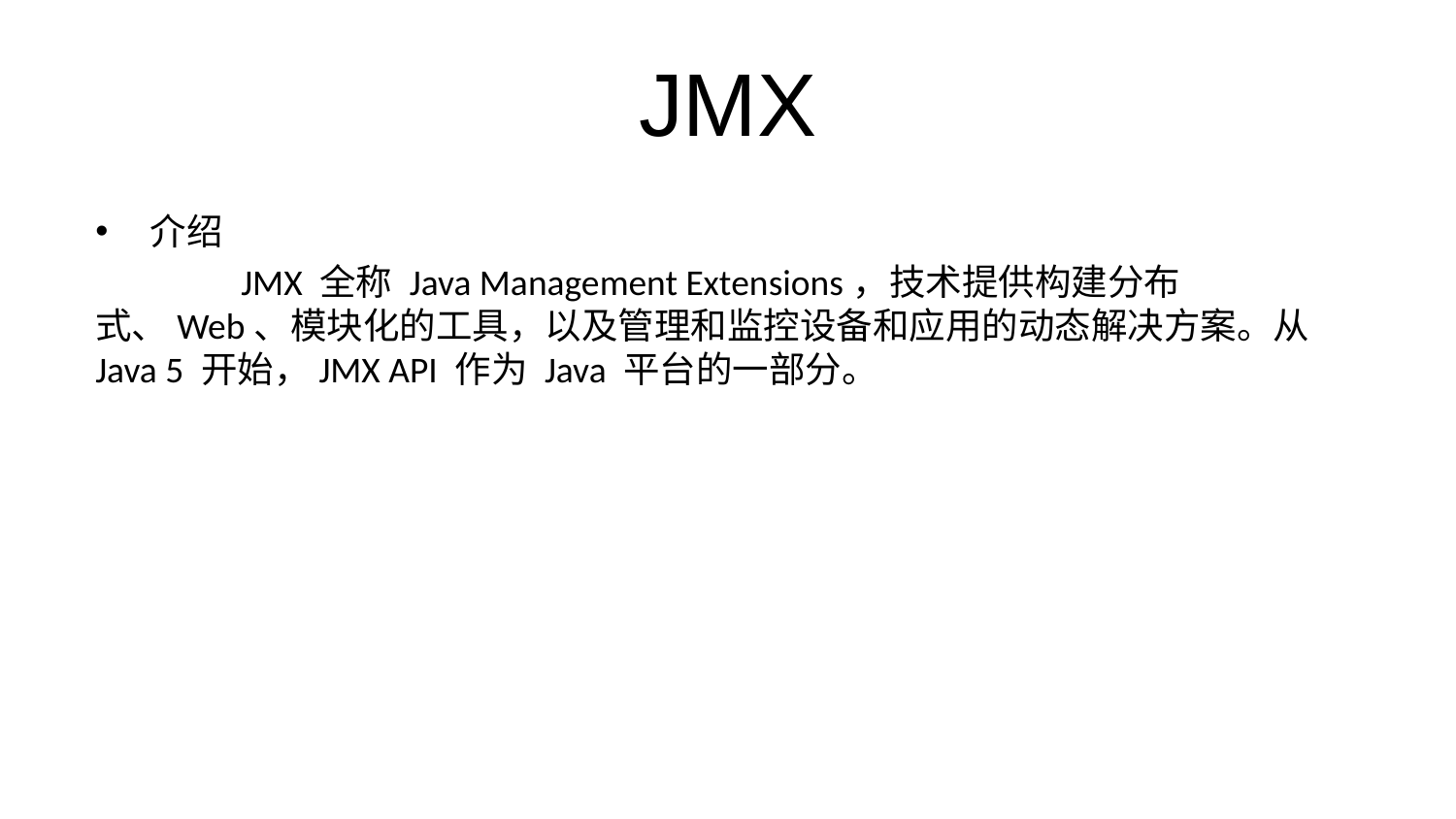

# JMX
介绍
	JMX 全称 Java Management Extensions，技术提供构建分布式、Web、模块化的工具，以及管理和监控设备和应用的动态解决方案。从 Java 5 开始，JMX API 作为 Java 平台的一部分。